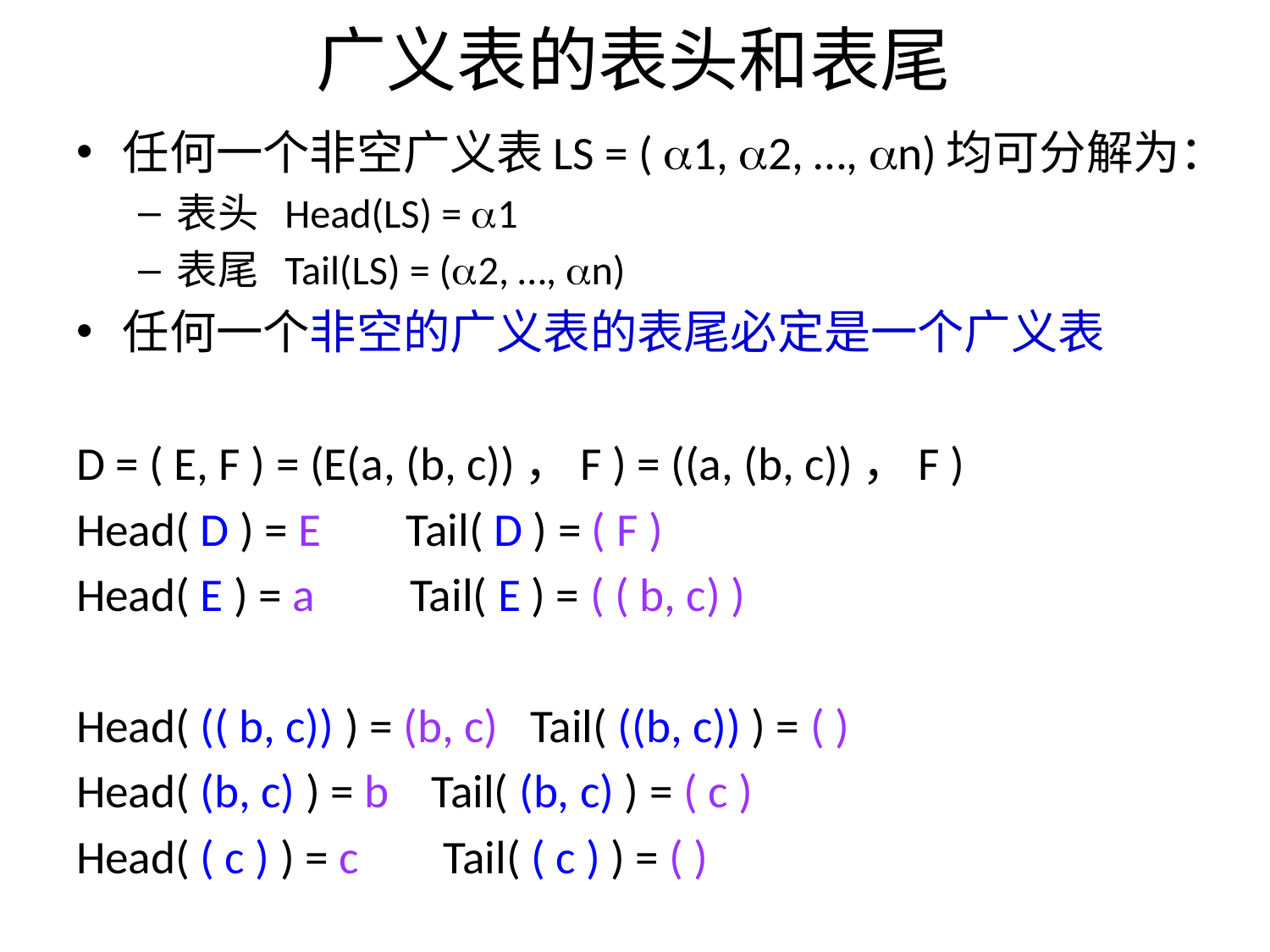

# 广义表的表头和表尾
任何一个非空广义表LS = ( α1, α2, …, αn)均可分解为：
表头  Head(LS) = α1
表尾  Tail(LS) = (α2, …, αn)
任何一个非空的广义表的表尾必定是一个广义表

D = ( E, F ) = (E(a, (b, c))，F ) = ((a, (b, c))，F )
Head( D ) = E        Tail( D ) = ( F )
Head( E ) = a         Tail( E ) = ( ( b, c) )

Head( (( b, c)) ) = (b, c)   Tail( ((b, c)) ) = ( )
Head( (b, c) ) = b    Tail( (b, c) ) = ( c )
Head( ( c ) ) = c        Tail( ( c ) ) = ( )